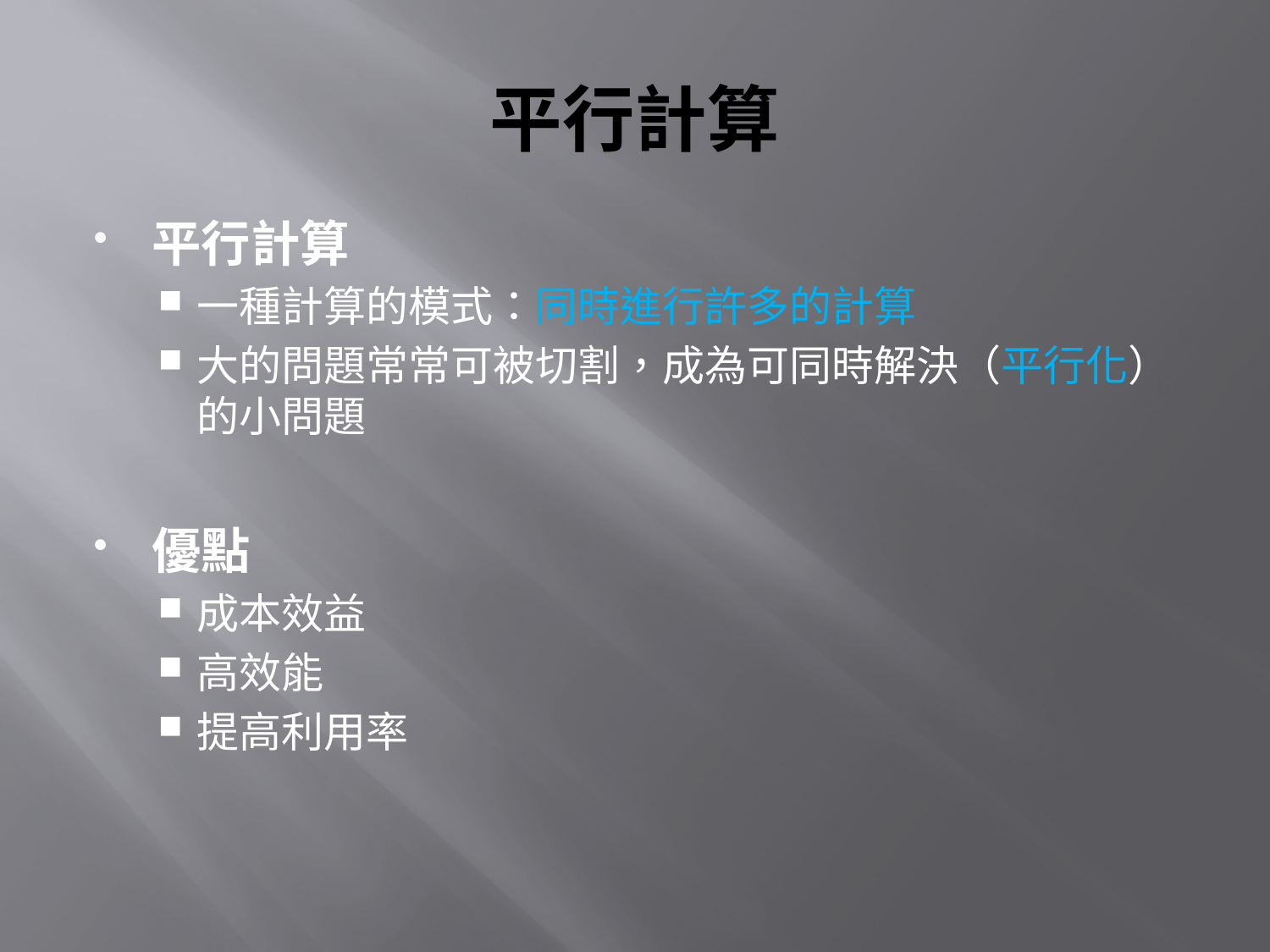

# 平行計算
平行計算
一種計算的模式：同時進行許多的計算
大的問題常常可被切割，成為可同時解決（平行化）的小問題

優點
成本效益
高效能
提高利用率